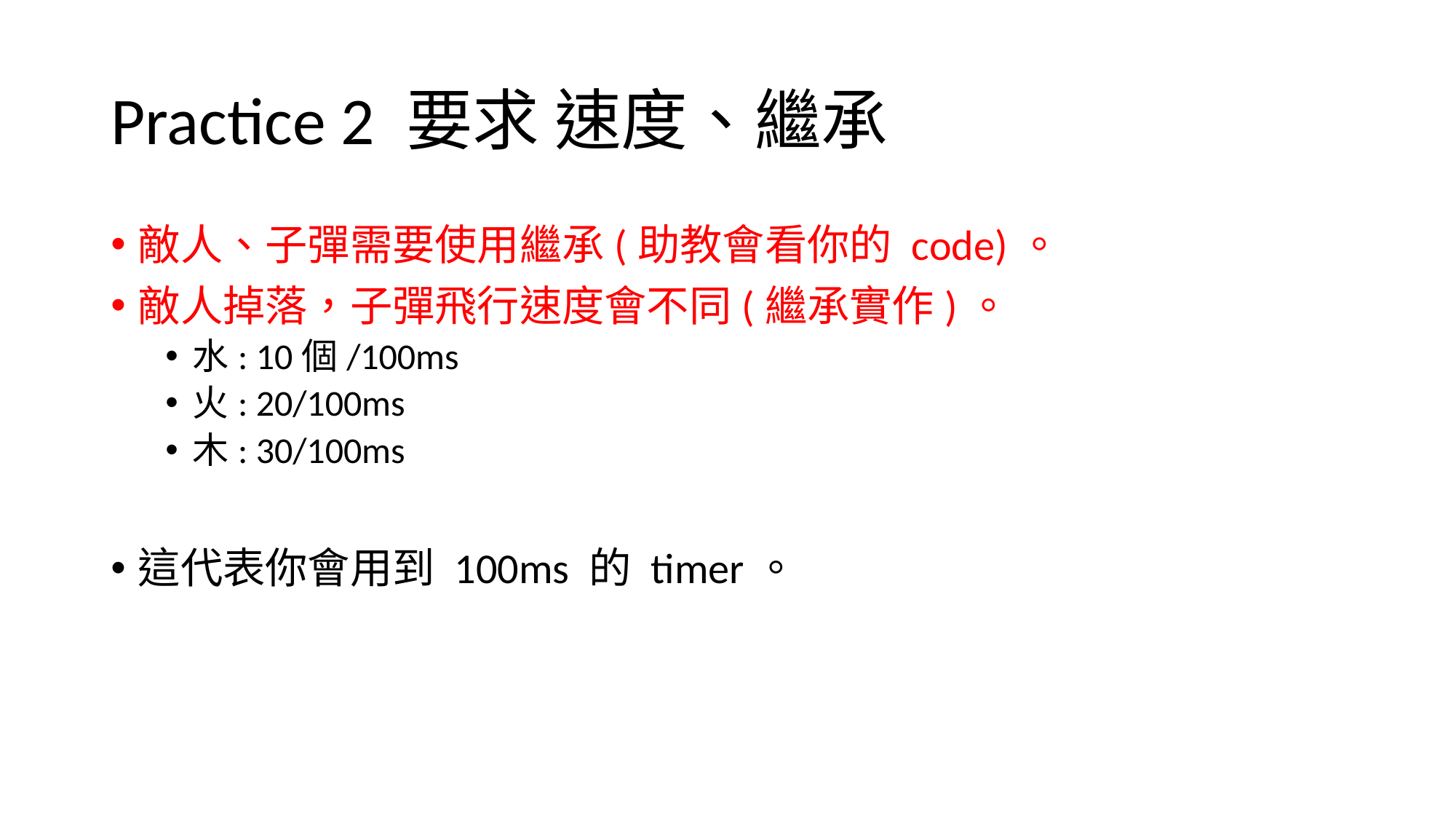

# Practice 2 要求 速度、繼承
敵人、子彈需要使用繼承(助教會看你的 code)。
敵人掉落，子彈飛行速度會不同(繼承實作)。
水: 10個/100ms
火: 20/100ms
木: 30/100ms

這代表你會用到 100ms 的 timer。